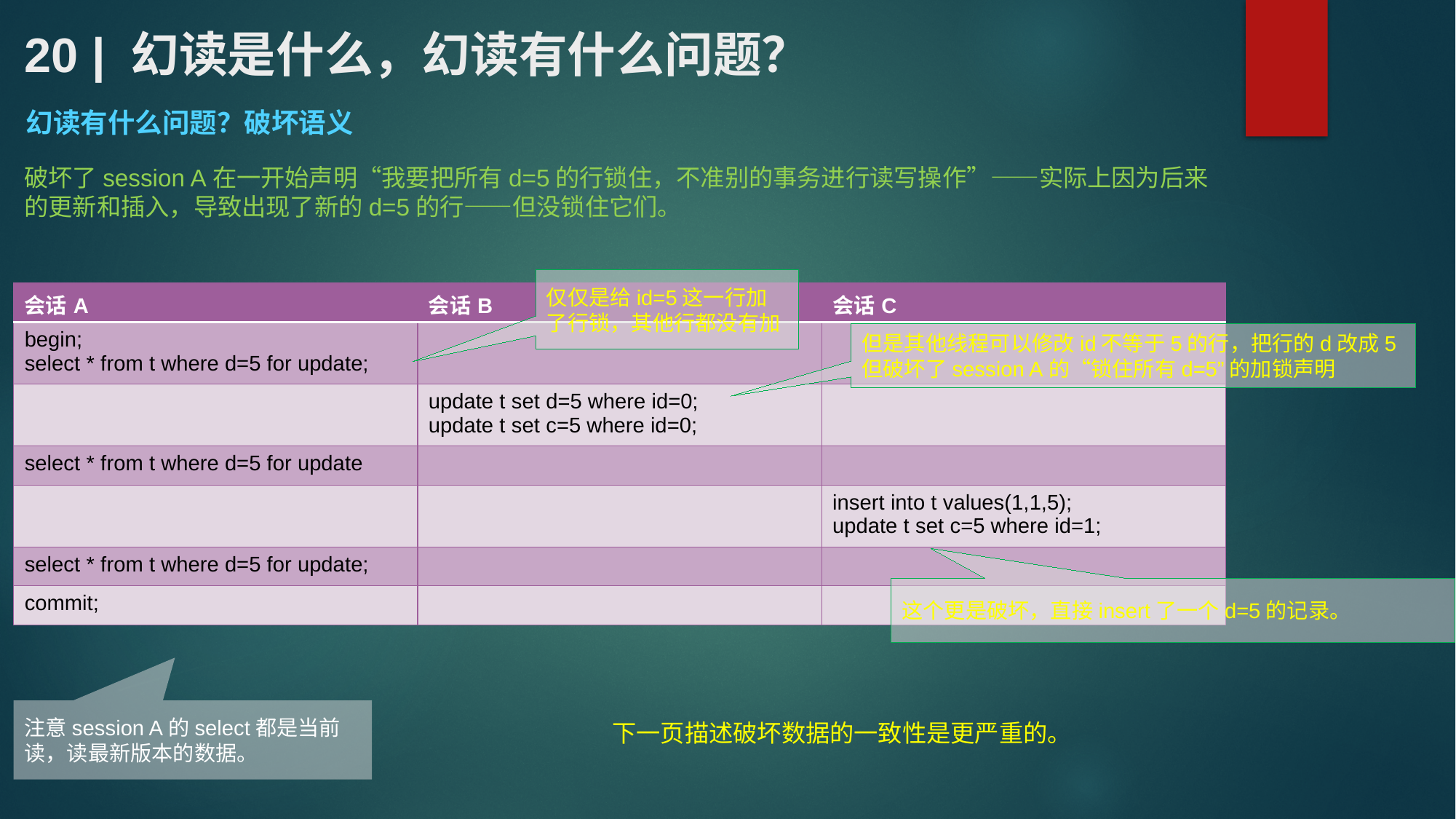

# 20 | 幻读是什么，幻读有什么问题？
幻读有什么问题？破坏语义
破坏了session A在一开始声明“我要把所有d=5的行锁住，不准别的事务进行读写操作”——实际上因为后来的更新和插入，导致出现了新的d=5的行——但没锁住它们。
仅仅是给id=5这一行加了行锁，其他行都没有加
| 会话A | 会话B | 会话C |
| --- | --- | --- |
| begin; select \* from t where d=5 for update; |  |  |
|  | update t set d=5 where id=0; update t set c=5 where id=0; |  |
| select \* from t where d=5 for update |  |  |
|  |  | insert into t values(1,1,5); update t set c=5 where id=1; |
| select \* from t where d=5 for update; |  |  |
| commit; |  |  |
但是其他线程可以修改id不等于5的行，把行的d改成5
但破坏了session A的“锁住所有d=5”的加锁声明
某线程正在请求或者持有MDL写锁，把select语句堵住了。
这个更是破坏，直接insert了一个d=5的记录。
注意session A的select都是当前读，读最新版本的数据。
下一页描述破坏数据的一致性是更严重的。